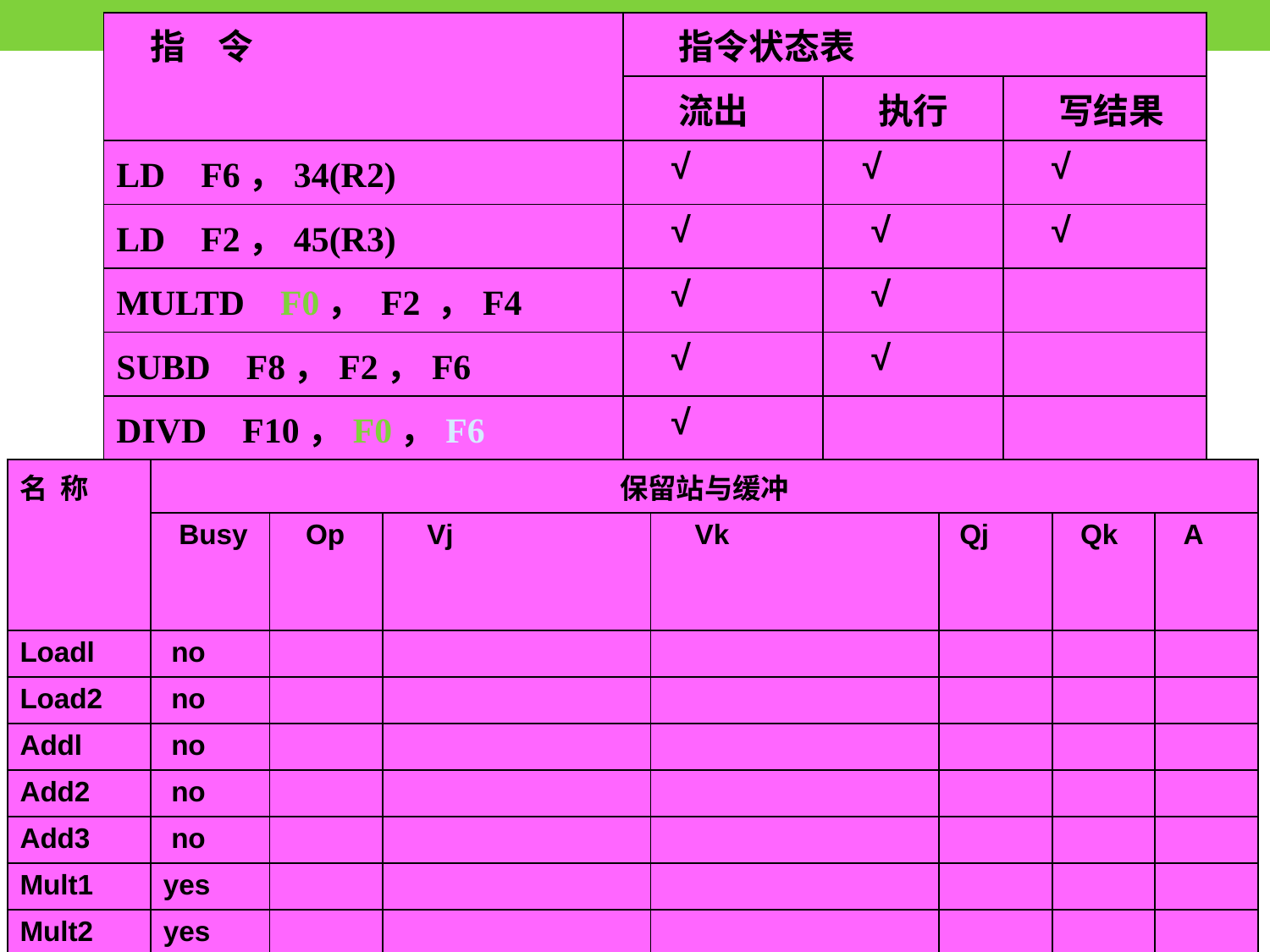

| 指 令 | 指令状态表 |  |  |
| --- | --- | --- | --- |
|  | 流出 | 执行 | 写结果 |
| LD F6，34(R2) | √ | √ | √ |
| LD F2，45(R3) | √ | √ | √ |
| MULTD F0， F2 ，F4 | √ | √ |  |
| SUBD F8，F2，F6 | √ | √ |  |
| DIVD F10，F0，F6 | √ |  |  |
| ADDD F6，F8，F2 | √ |  |  |
| 名 称 | 保留站与缓冲 |  |  |  |  |  |  |
| --- | --- | --- | --- | --- | --- | --- | --- |
|  | Busy | Op | Vj | Vk | Qj | Qk | A |
| Loadl | no |  |  |  |  |  |  |
| Load2 | no |  |  |  |  |  |  |
| Addl | no |  |  |  |  |  |  |
| Add2 | no |  |  |  |  |  |  |
| Add3 | no |  |  |  |  |  |  |
| Mult1 | yes |  |  |  |  |  |  |
| Mult2 | yes |  |  |  |  |  |  |
95